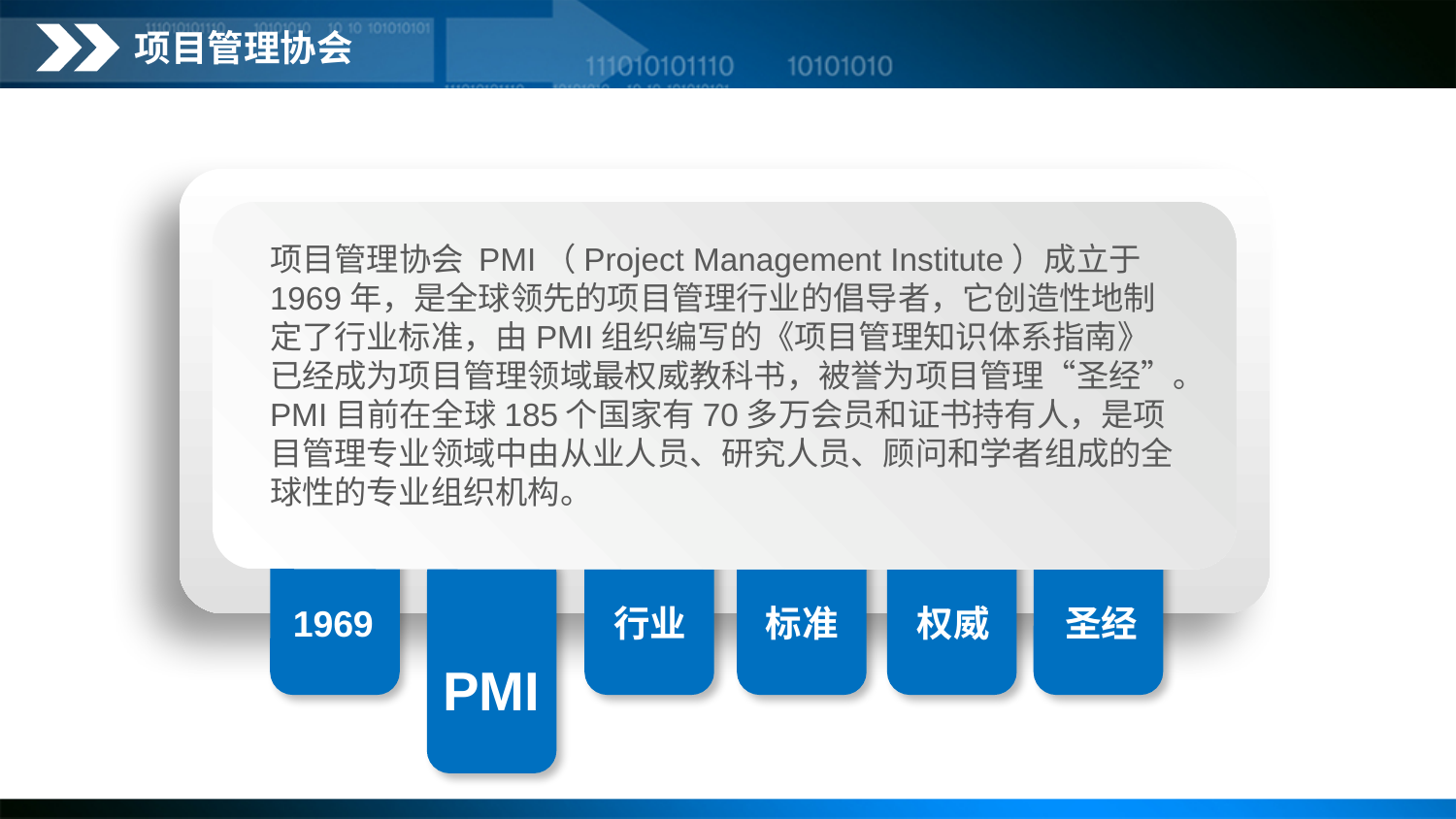

项目管理协会

项目管理协会 PMI（Project Management Institute）成立于1969年，是全球领先的项目管理行业的倡导者，它创造性地制定了行业标准，由PMI组织编写的《项目管理知识体系指南》已经成为项目管理领域最权威教科书，被誉为项目管理“圣经”。PMI目前在全球185个国家有70多万会员和证书持有人，是项目管理专业领域中由从业人员、研究人员、顾问和学者组成的全球性的专业组织机构。

1969

行业

标准

权威

圣经

PMI